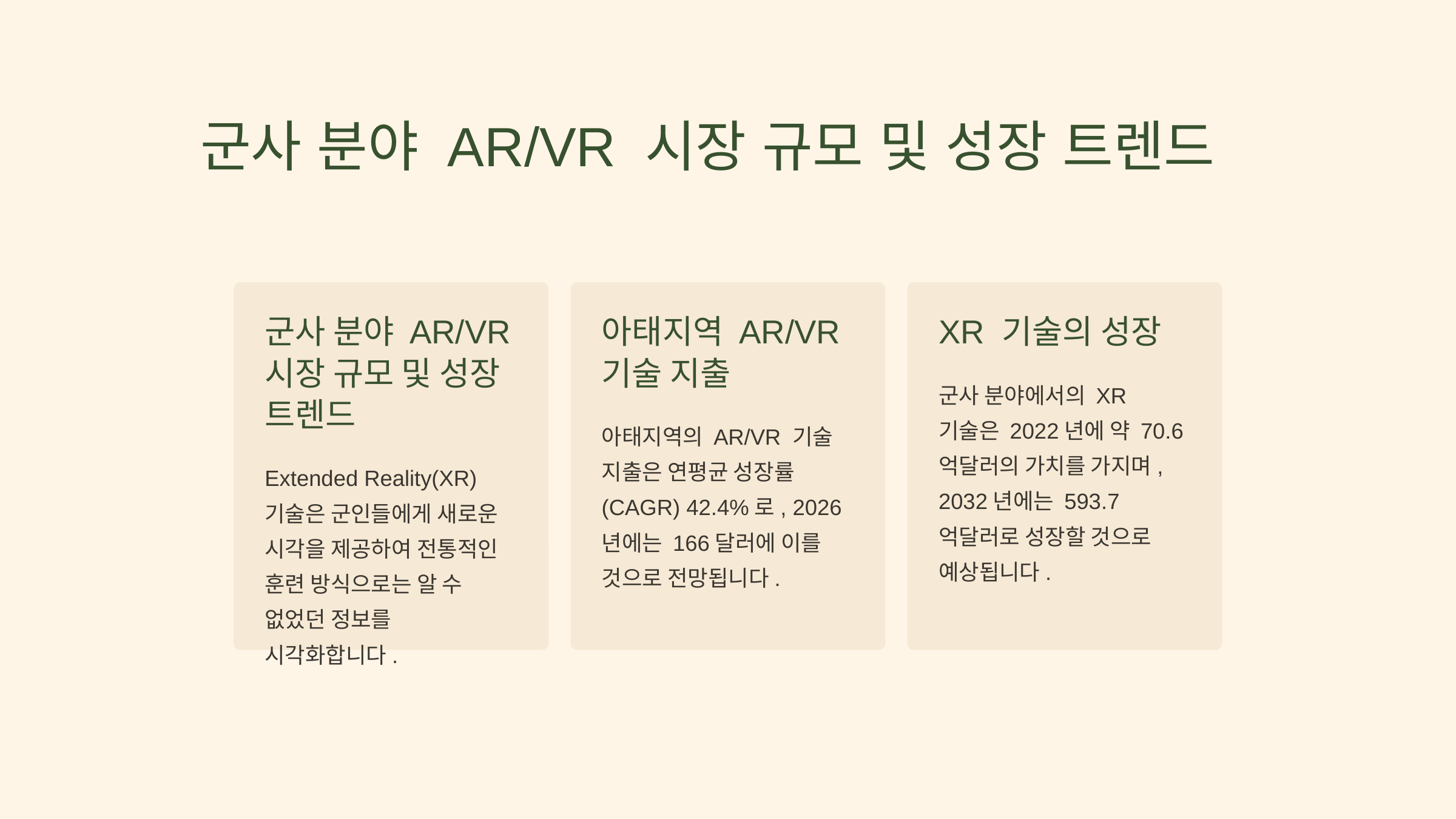

군사 분야 AR/VR 시장 규모 및 성장 트렌드

군사 분야 AR/VR 시장 규모 및 성장 트렌드
아태지역 AR/VR 기술 지출
XR 기술의 성장
군사 분야에서의 XR 기술은 2022년에 약 70.6억달러의 가치를 가지며, 2032년에는 593.7억달러로 성장할 것으로 예상됩니다.
아태지역의 AR/VR 기술 지출은 연평균 성장률(CAGR) 42.4%로, 2026년에는 166달러에 이를 것으로 전망됩니다.
Extended Reality(XR) 기술은 군인들에게 새로운 시각을 제공하여 전통적인 훈련 방식으로는 알 수 없었던 정보를 시각화합니다.